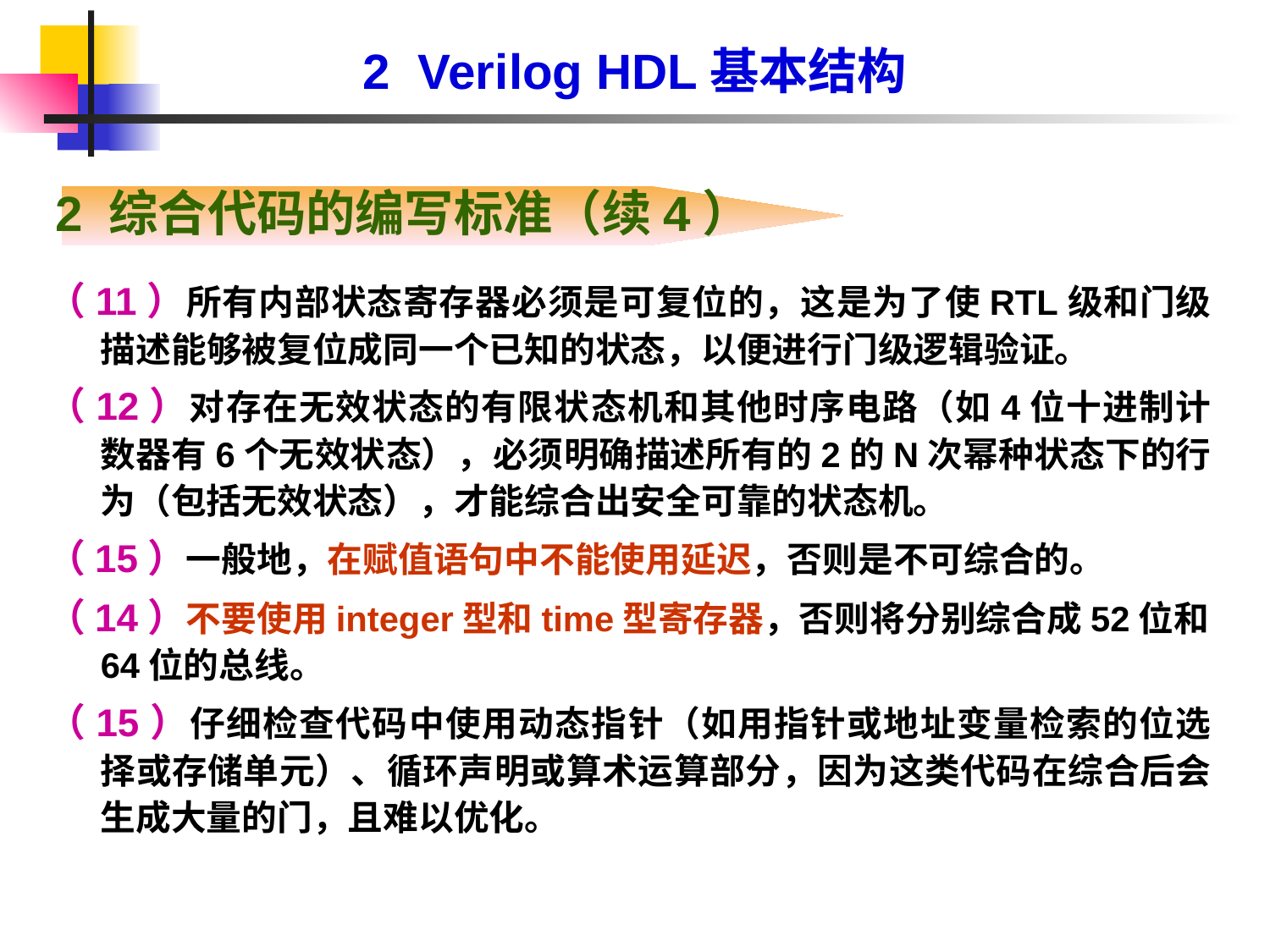

2  Verilog HDL基本结构
2 综合代码的编写标准（续4）
（11）所有内部状态寄存器必须是可复位的，这是为了使RTL级和门级描述能够被复位成同一个已知的状态，以便进行门级逻辑验证。
（12）对存在无效状态的有限状态机和其他时序电路（如4位十进制计数器有6个无效状态），必须明确描述所有的2的N次幂种状态下的行为（包括无效状态），才能综合出安全可靠的状态机。
（15）一般地，在赋值语句中不能使用延迟，否则是不可综合的。
（14）不要使用integer型和time型寄存器，否则将分别综合成52位和64位的总线。
（15）仔细检查代码中使用动态指针（如用指针或地址变量检索的位选择或存储单元）、循环声明或算术运算部分，因为这类代码在综合后会生成大量的门，且难以优化。
# 75